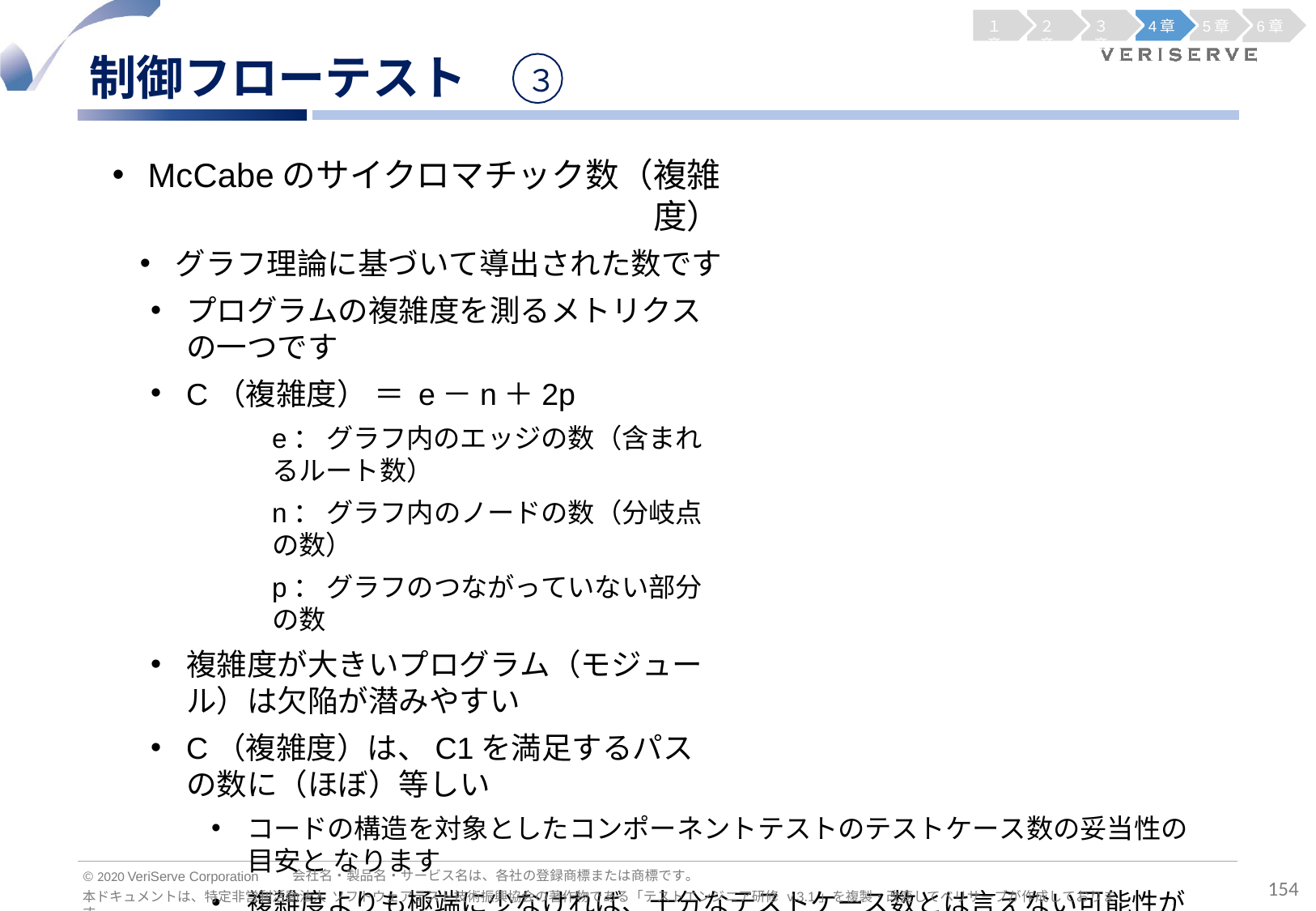

１章
２章
３章
4章
5章
6章
制御フローテスト

３
McCabeのサイクロマチック数（複雑度）
グラフ理論に基づいて導出された数です
プログラムの複雑度を測るメトリクスの一つです
C（複雑度） ＝ e－n＋2p
e： グラフ内のエッジの数（含まれるルート数）
n： グラフ内のノードの数（分岐点の数）
p： グラフのつながっていない部分の数
複雑度が大きいプログラム（モジュール）は欠陥が潜みやすい
C（複雑度）は、C1を満足するパスの数に（ほぼ）等しい
コードの構造を対象としたコンポーネントテストのテストケース数の妥当性の目安と なります
複雑度よりも極端に少なければ、十分なテストケース数とは言えない可能性があり ます
会社名・製品名・サービス名は、各社の登録商標または商標です。
© 2020 VeriServe Corporation
154
本ドキュメントは、特定非営利活動法人 ソフトウェアテスト技術振興協会の著作物である「テストエンジニア研修 v.3.1」を複製・改変してベリサーブが作成しております。